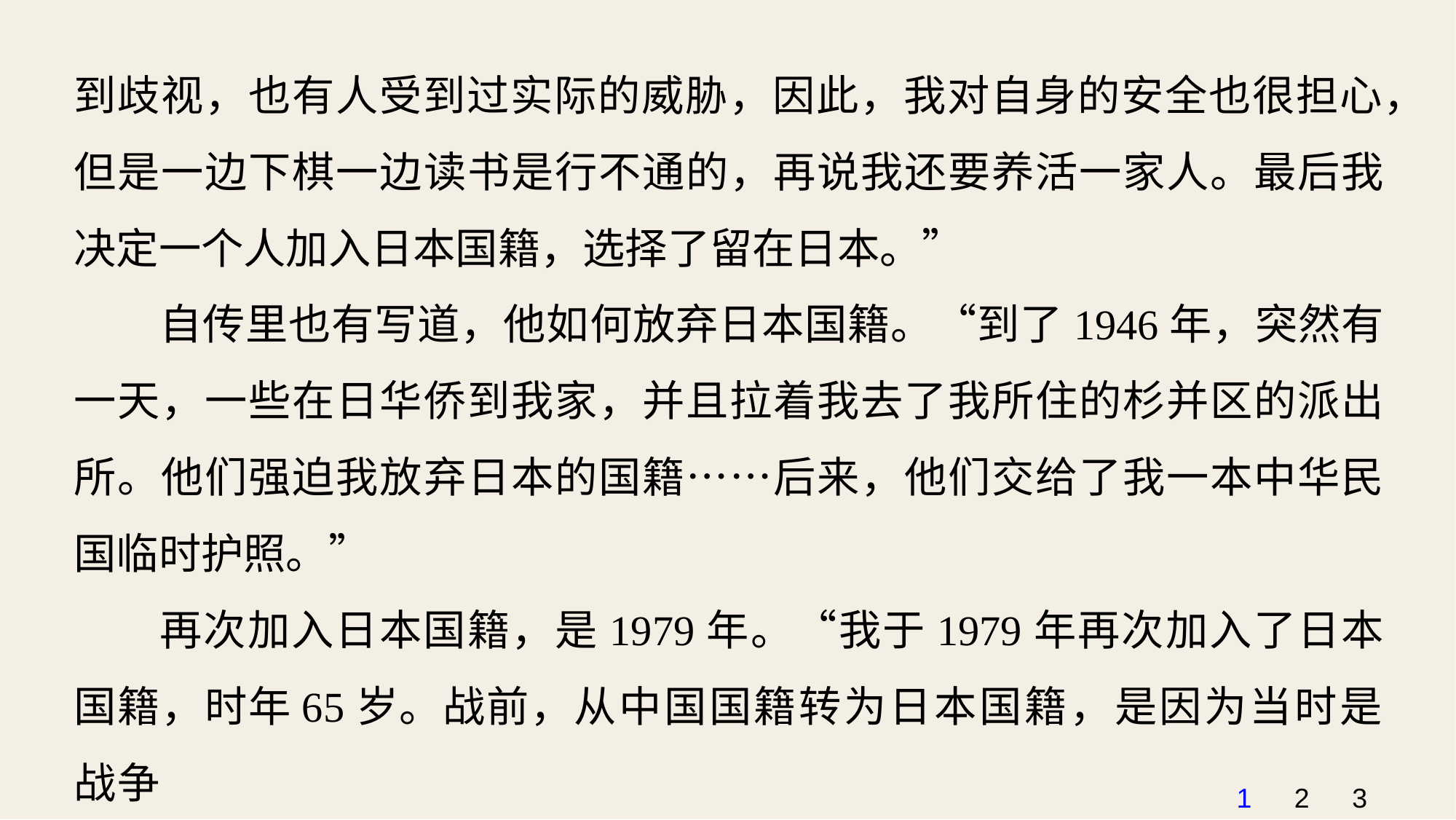

到歧视，也有人受到过实际的威胁，因此，我对自身的安全也很担心，但是一边下棋一边读书是行不通的，再说我还要养活一家人。最后我决定一个人加入日本国籍，选择了留在日本。”
自传里也有写道，他如何放弃日本国籍。“到了1946年，突然有一天，一些在日华侨到我家，并且拉着我去了我所住的杉并区的派出所。他们强迫我放弃日本的国籍……后来，他们交给了我一本中华民国临时护照。”
再次加入日本国籍，是1979年。“我于1979年再次加入了日本国籍，时年65岁。战前，从中国国籍转为日本国籍，是因为当时是战争
1
2
3